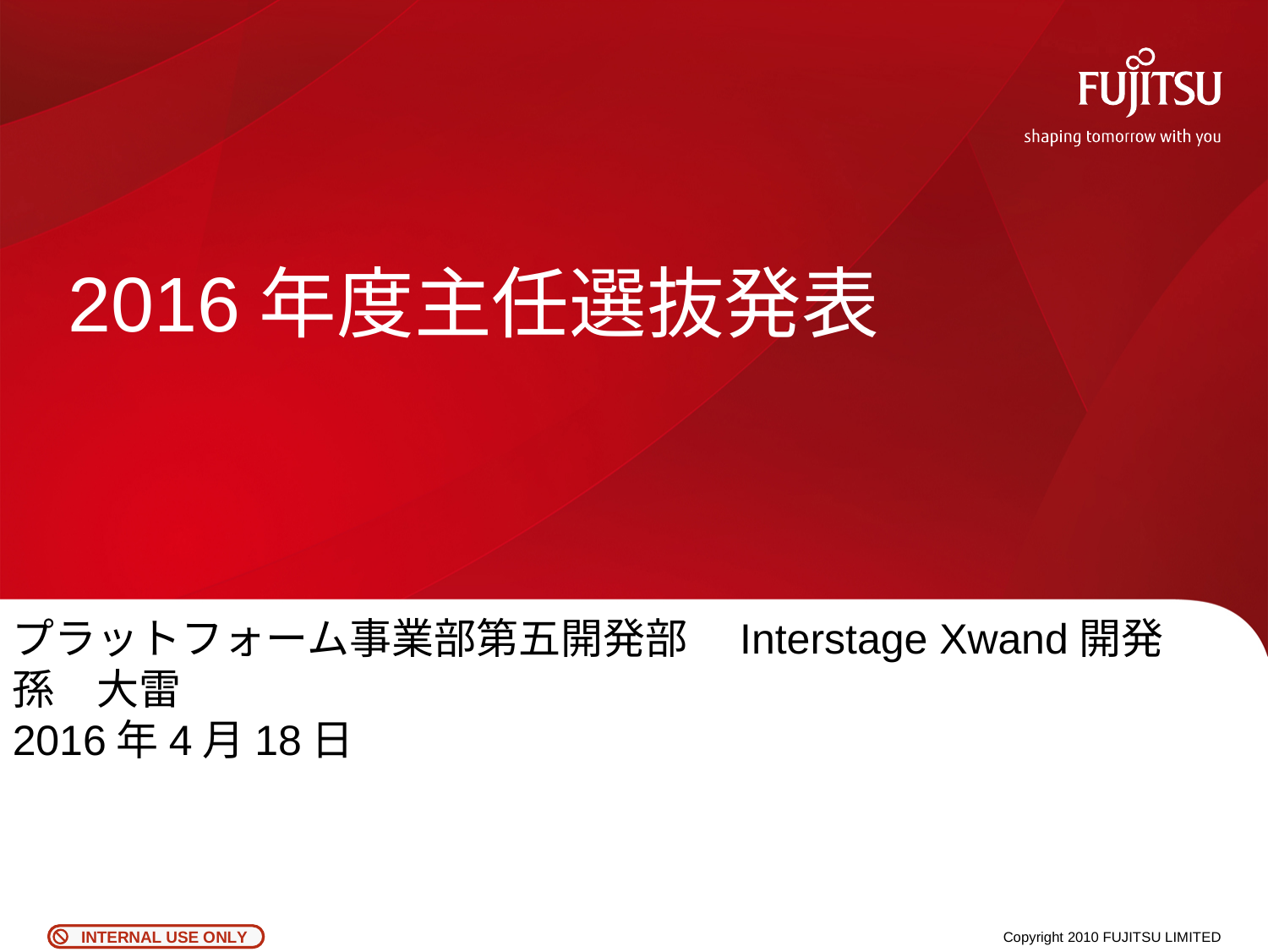

# 2016年度主任選抜発表
プラットフォーム事業部第五開発部　Interstage Xwand開発
孫　大雷
2016年4月18日
Copyright 2010 FUJITSU LIMITED